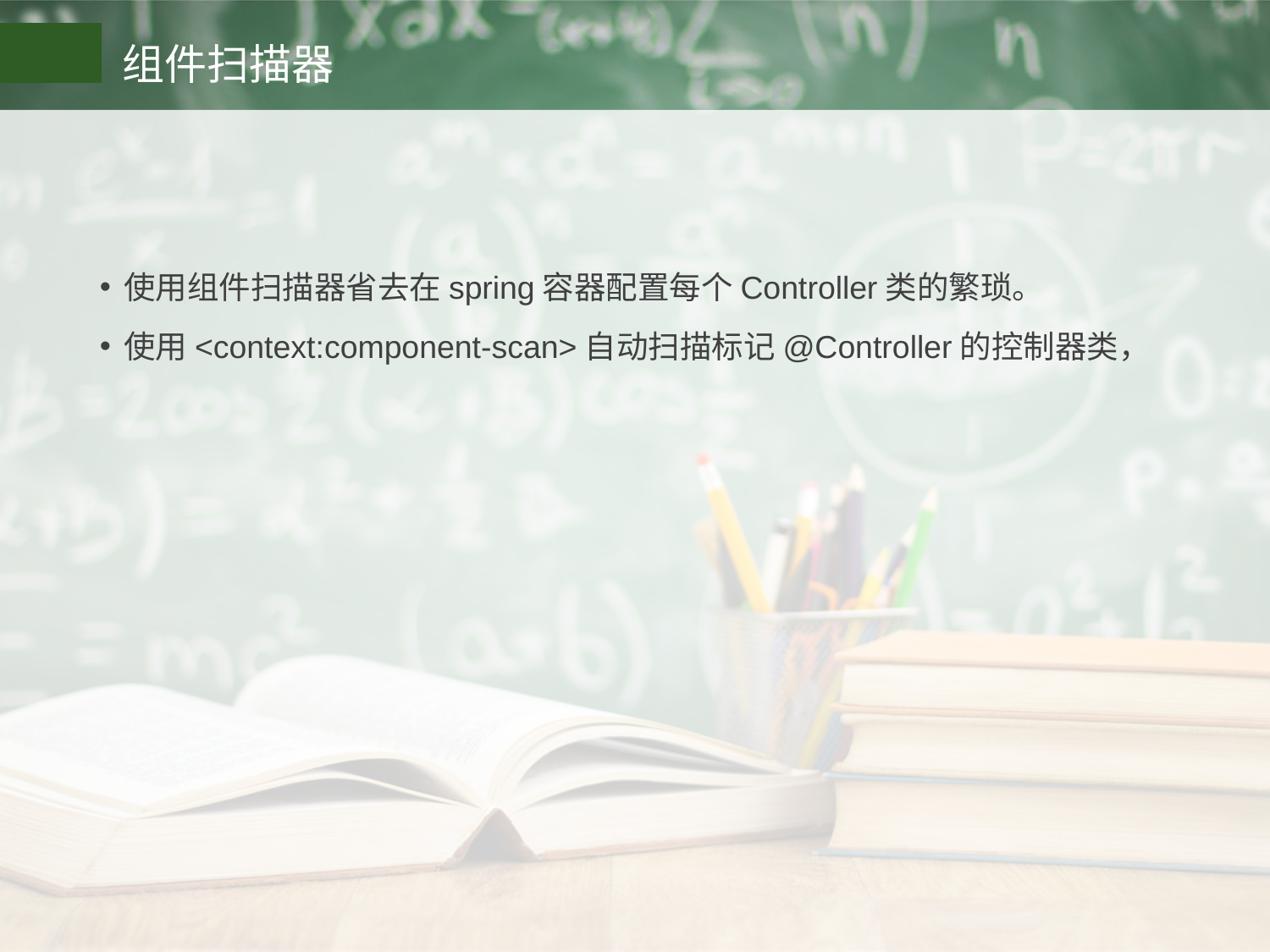

# 组件扫描器
使用组件扫描器省去在spring容器配置每个Controller类的繁琐。
使用<context:component-scan>自动扫描标记@Controller的控制器类，